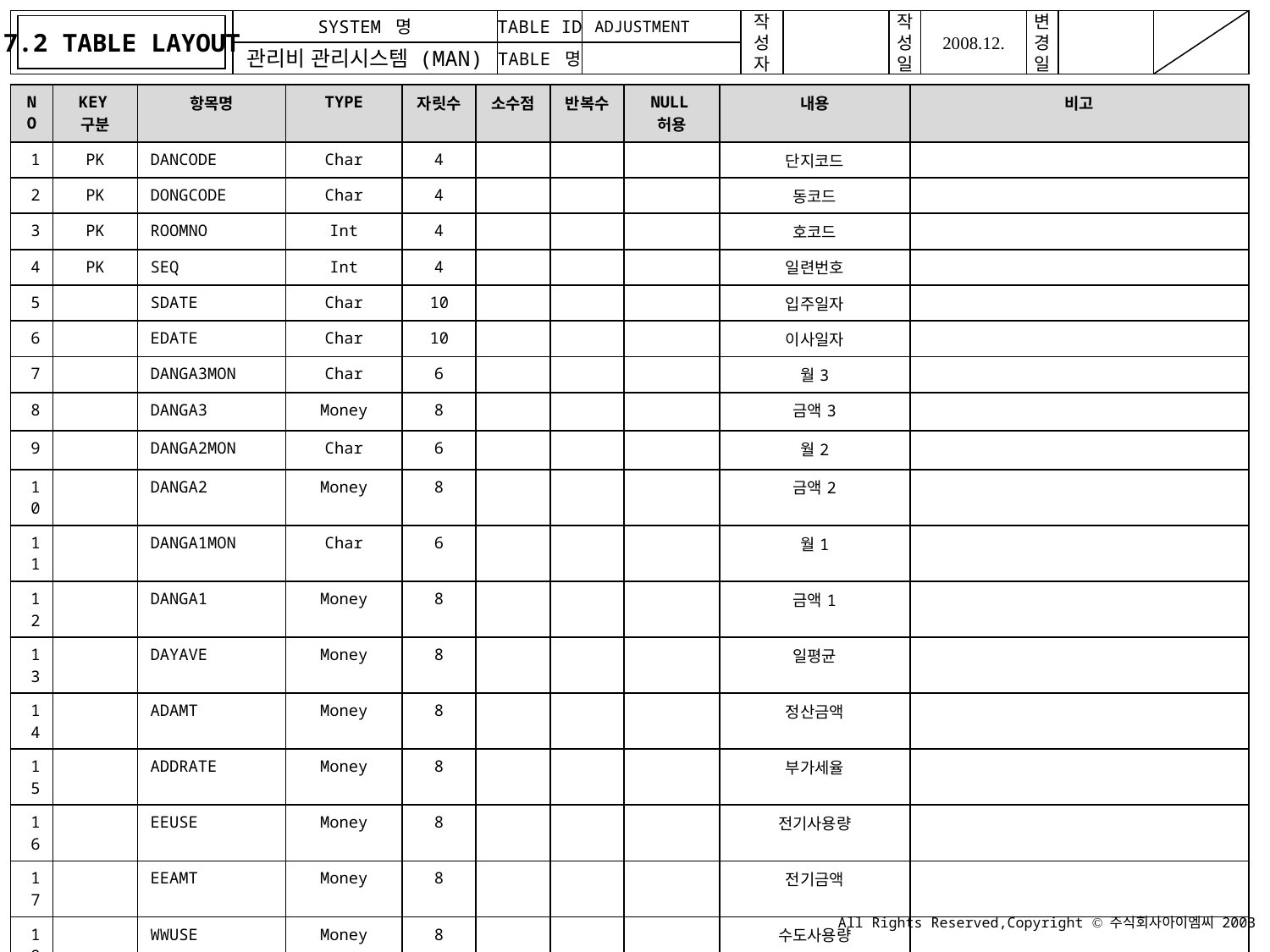

7.2 TABLE LAYOUT
ADJUSTMENT

| NO | KEY구분 | 항목명 | TYPE | 자릿수 | 소수점 | 반복수 | NULL허용 | 내용 | 비고 |
| --- | --- | --- | --- | --- | --- | --- | --- | --- | --- |
| 1 | PK | DANCODE | Char | 4 |  |  |  | 단지코드 |  |
| 2 | PK | DONGCODE | Char | 4 |  |  |  | 동코드 |  |
| 3 | PK | ROOMNO | Int | 4 |  |  |  | 호코드 |  |
| 4 | PK | SEQ | Int | 4 |  |  |  | 일련번호 |  |
| 5 |  | SDATE | Char | 10 |  |  |  | 입주일자 |  |
| 6 |  | EDATE | Char | 10 |  |  |  | 이사일자 |  |
| 7 |  | DANGA3MON | Char | 6 |  |  |  | 월3 |  |
| 8 |  | DANGA3 | Money | 8 |  |  |  | 금액3 |  |
| 9 |  | DANGA2MON | Char | 6 |  |  |  | 월2 |  |
| 10 |  | DANGA2 | Money | 8 |  |  |  | 금액2 |  |
| 11 |  | DANGA1MON | Char | 6 |  |  |  | 월1 |  |
| 12 |  | DANGA1 | Money | 8 |  |  |  | 금액1 |  |
| 13 |  | DAYAVE | Money | 8 |  |  |  | 일평균 |  |
| 14 |  | ADAMT | Money | 8 |  |  |  | 정산금액 |  |
| 15 |  | ADDRATE | Money | 8 |  |  |  | 부가세율 |  |
| 16 |  | EEUSE | Money | 8 |  |  |  | 전기사용량 |  |
| 17 |  | EEAMT | Money | 8 |  |  |  | 전기금액 |  |
| 18 |  | WWUSE | Money | 8 |  |  |  | 수도사용량 |  |
| 19 |  | WWAMT | Money | 8 |  |  |  | 수도금액 |  |
| 20 |  | WHUSE | Money | 8 |  |  |  | 온수사용량 |  |
| 21 |  | WHAMT | Money | 8 |  |  |  | 온수금액 |  |
| 22 |  | HHUSE | Money | 8 |  |  |  | 난방사용량 |  |